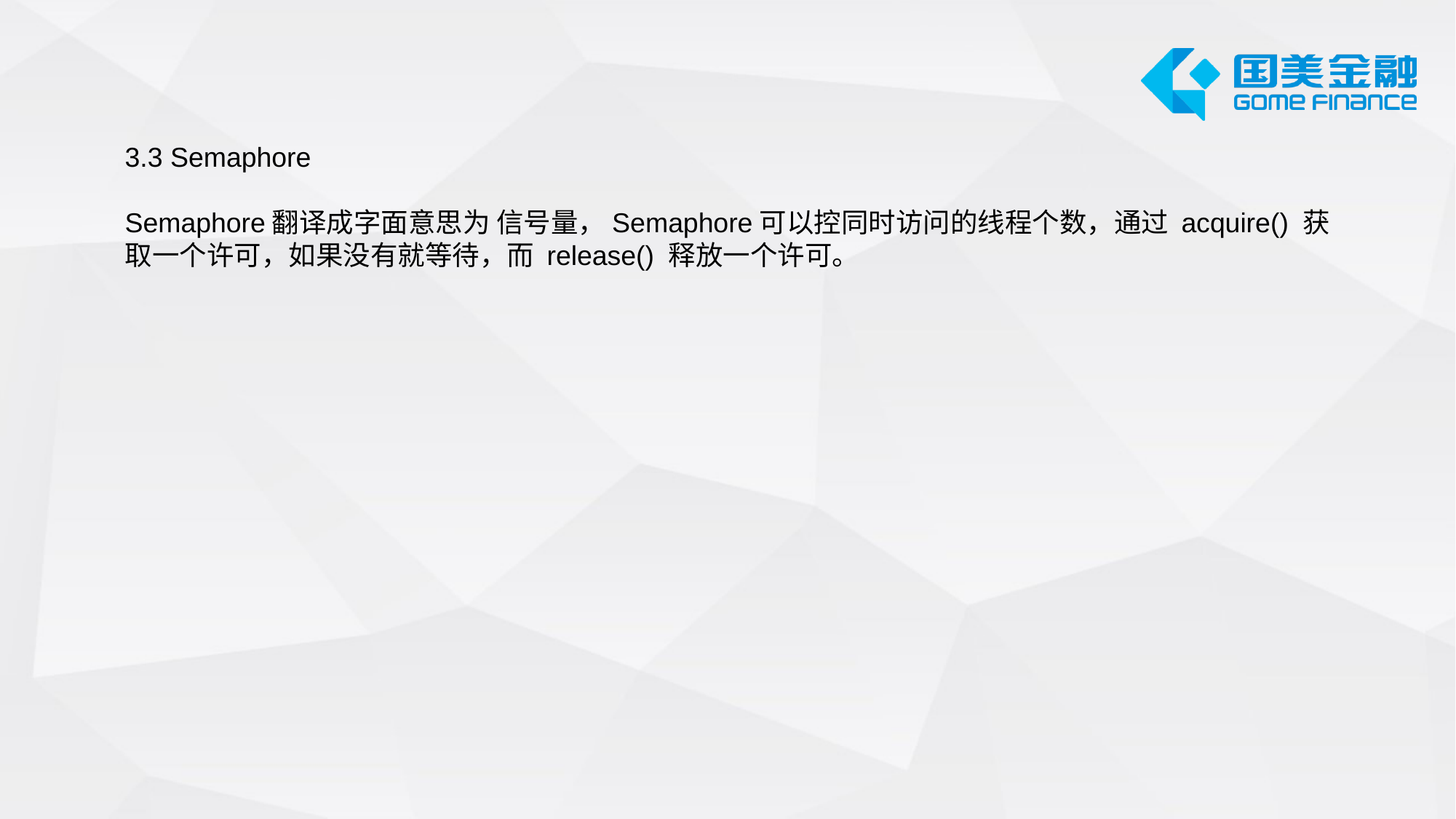

3.3 Semaphore

Semaphore翻译成字面意思为 信号量，Semaphore可以控同时访问的线程个数，通过 acquire() 获取一个许可，如果没有就等待，而 release() 释放一个许可。